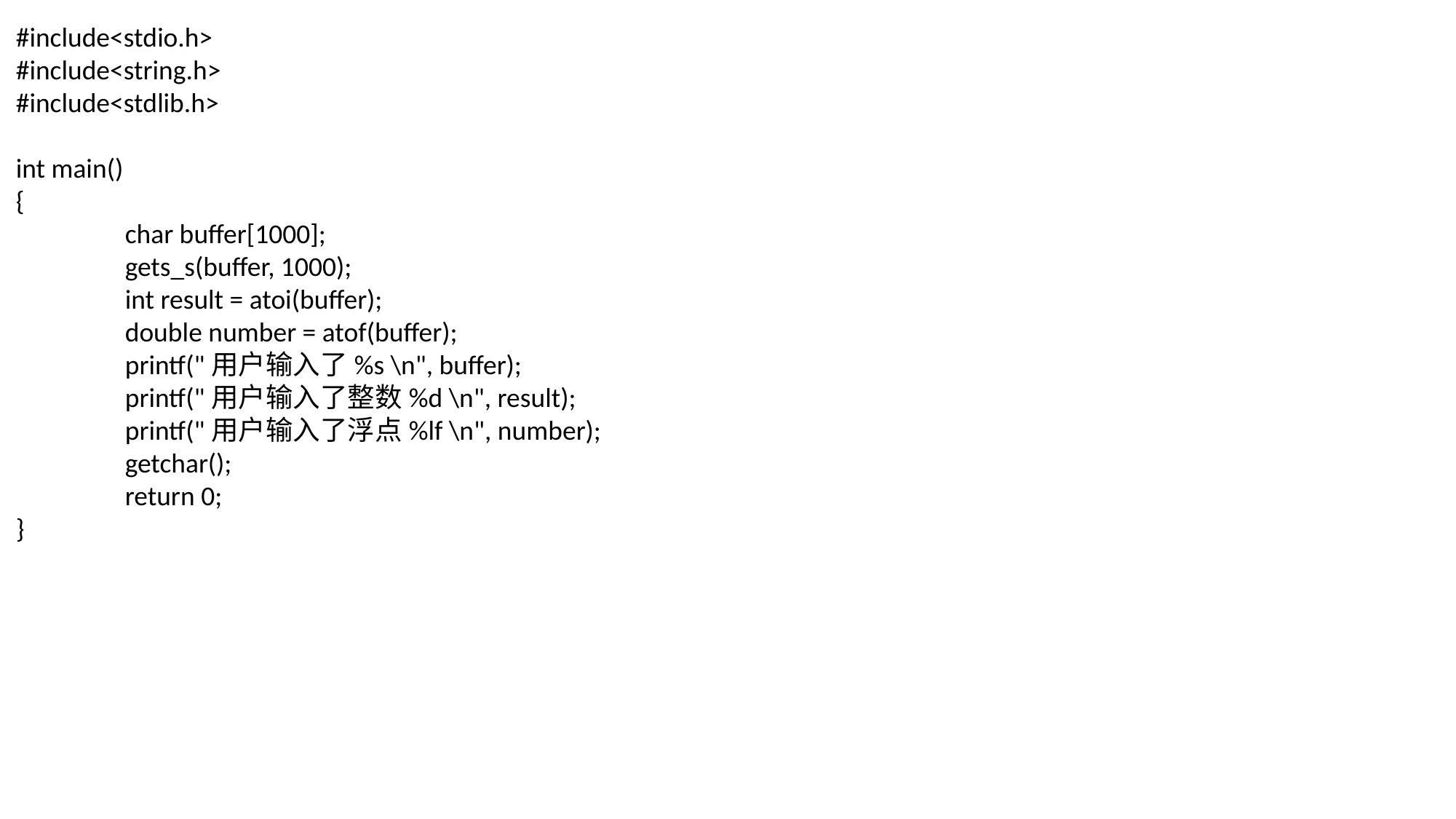

#include<stdio.h>
#include<string.h>
#include<stdlib.h>

int main()
{
	char buffer[1000];
	gets_s(buffer, 1000);
	int result = atoi(buffer);
	double number = atof(buffer);
	printf("用户输入了%s \n", buffer);
	printf("用户输入了整数%d \n", result);
	printf("用户输入了浮点%lf \n", number);
	getchar();
	return 0;
}